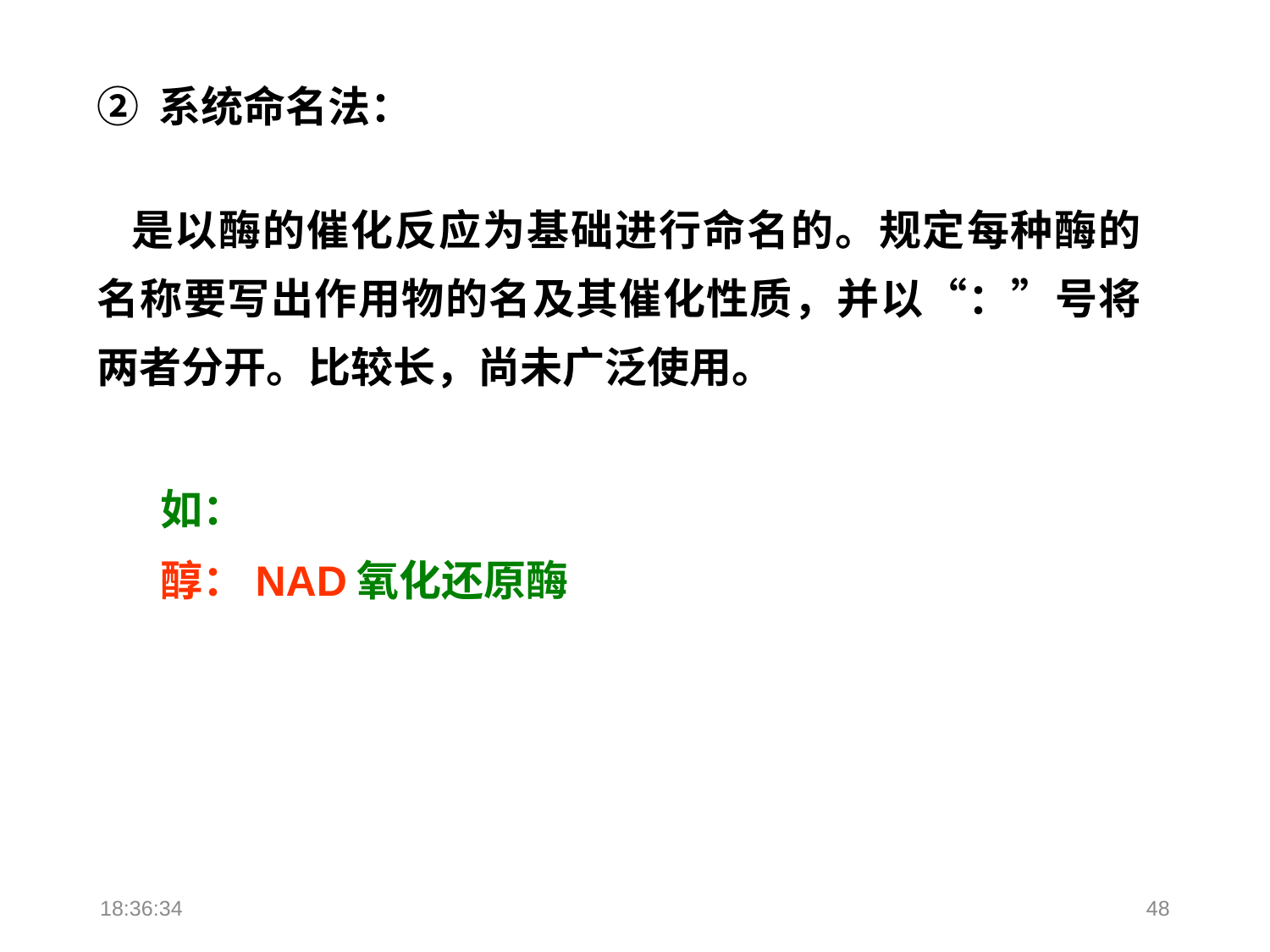

② 系统命名法：
  是以酶的催化反应为基础进行命名的。规定每种酶的名称要写出作用物的名及其催化性质，并以“：”号将两者分开。比较长，尚未广泛使用。
如：
醇：NAD氧化还原酶
18:36:34
48